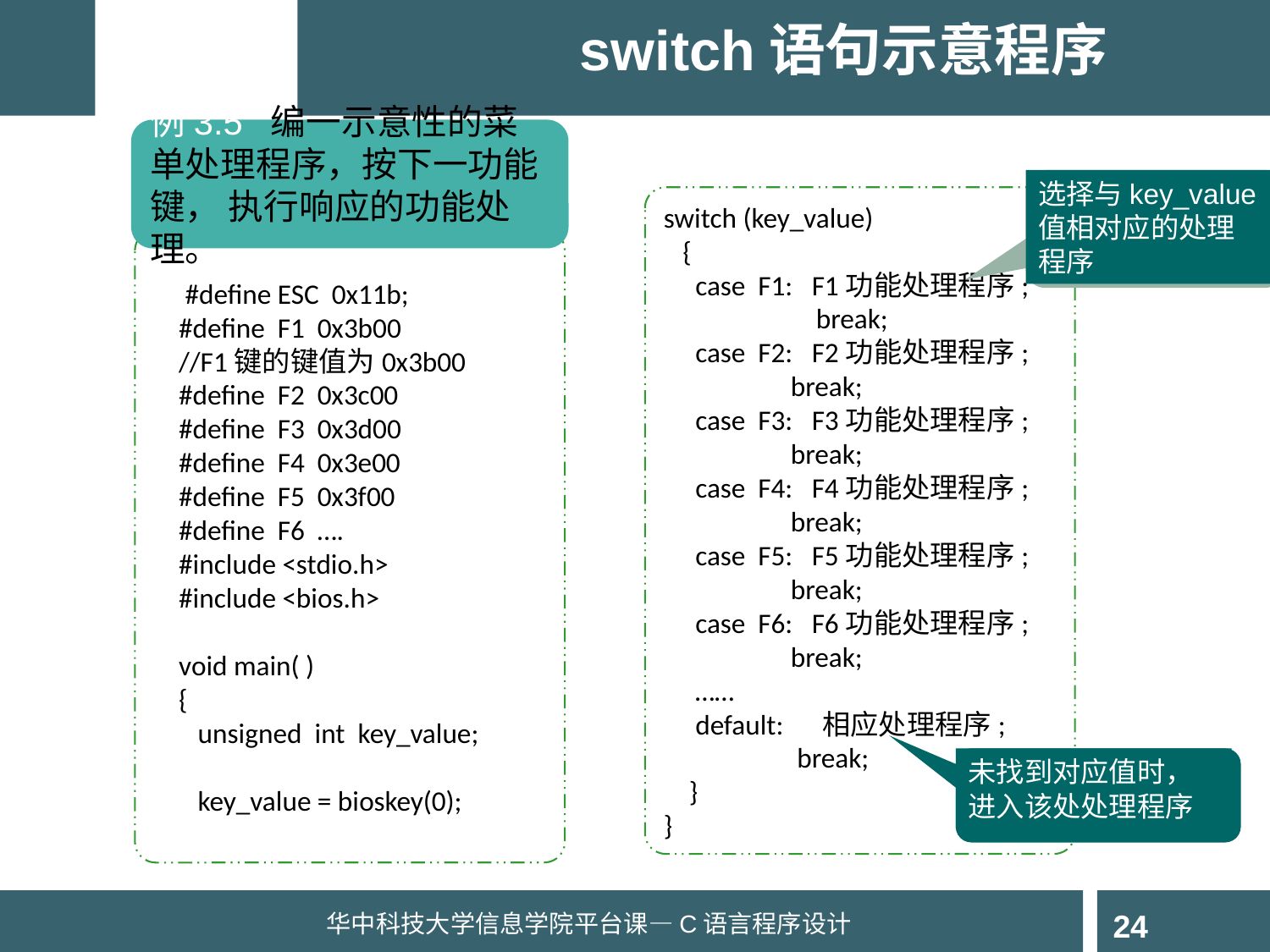

switch语句示意程序

例3.5  编一示意性的菜单处理程序，按下一功能键， 执行响应的功能处理。

选择与key_value值相对应的处理程序
switch (key_value)
   {
     case  F1:   F1功能处理程序;
                        break;
     case  F2:   F2功能处理程序;
                    break;
     case  F3:   F3功能处理程序;
                    break;
     case  F4:   F4功能处理程序;
                    break;
     case  F5:   F5功能处理程序;
                    break;
     case  F6:   F6功能处理程序;
                    break;
     ……
     default:     相应处理程序;
                     break;
    }
}

     #define ESC  0x11b;
    #define  F1  0x3b00
    //F1键的键值为0x3b00
    #define  F2  0x3c00
    #define  F3  0x3d00
    #define  F4  0x3e00
    #define  F5  0x3f00
    #define  F6  ….
    #include <stdio.h>
    #include <bios.h>

    void main( )
    {
       unsigned  int  key_value;

       key_value = bioskey(0);

未找到对应值时，进入该处处理程序